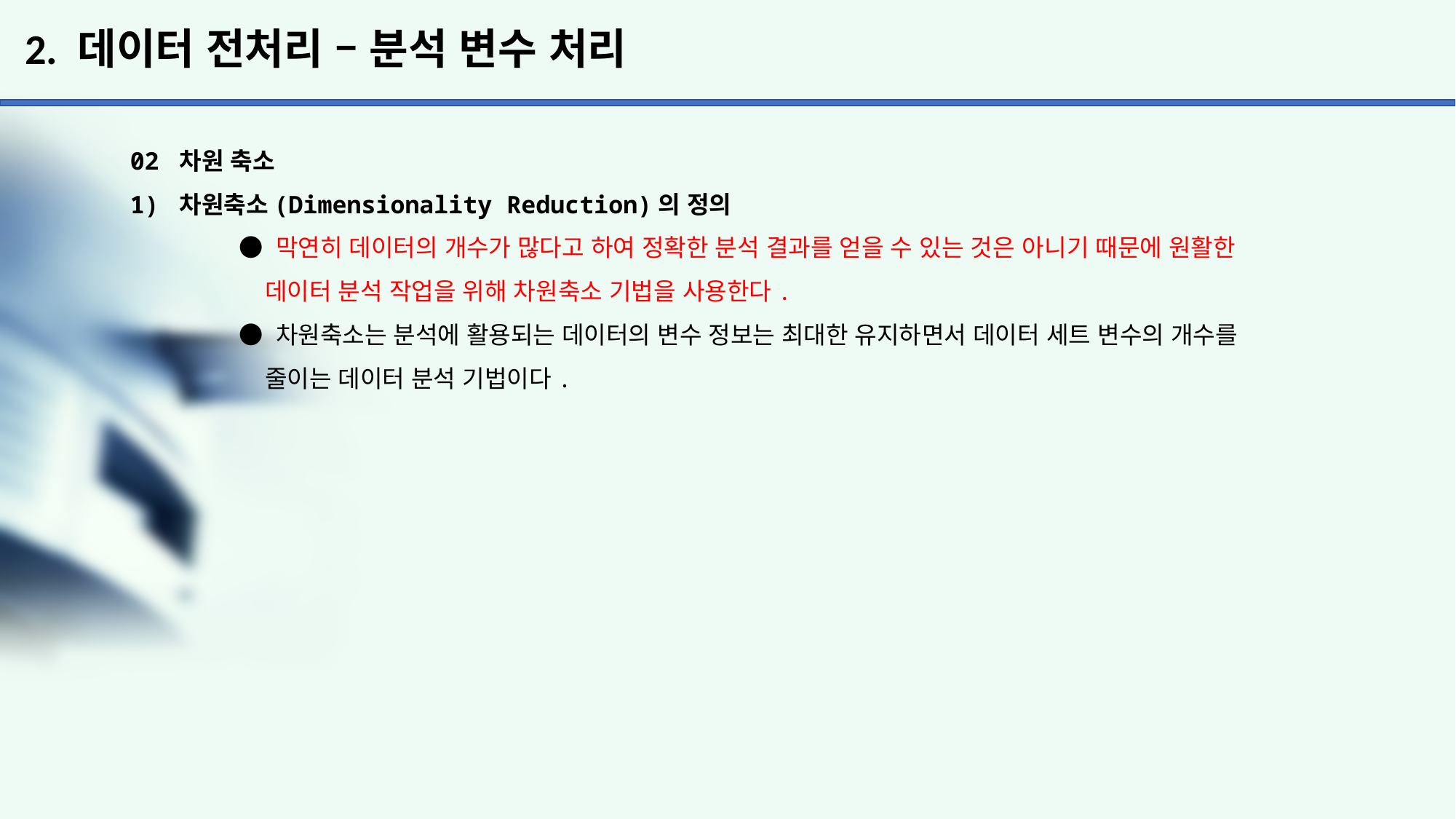

# 2. 데이터 전처리 – 분석 변수 처리
02 차원 축소
1) 차원축소(Dimensionality Reduction)의 정의
	● 막연히 데이터의 개수가 많다고 하여 정확한 분석 결과를 얻을 수 있는 것은 아니기 때문에 원활한
	   데이터 분석 작업을 위해 차원축소 기법을 사용한다.
	● 차원축소는 분석에 활용되는 데이터의 변수 정보는 최대한 유지하면서 데이터 세트 변수의 개수를
	   줄이는 데이터 분석 기법이다.